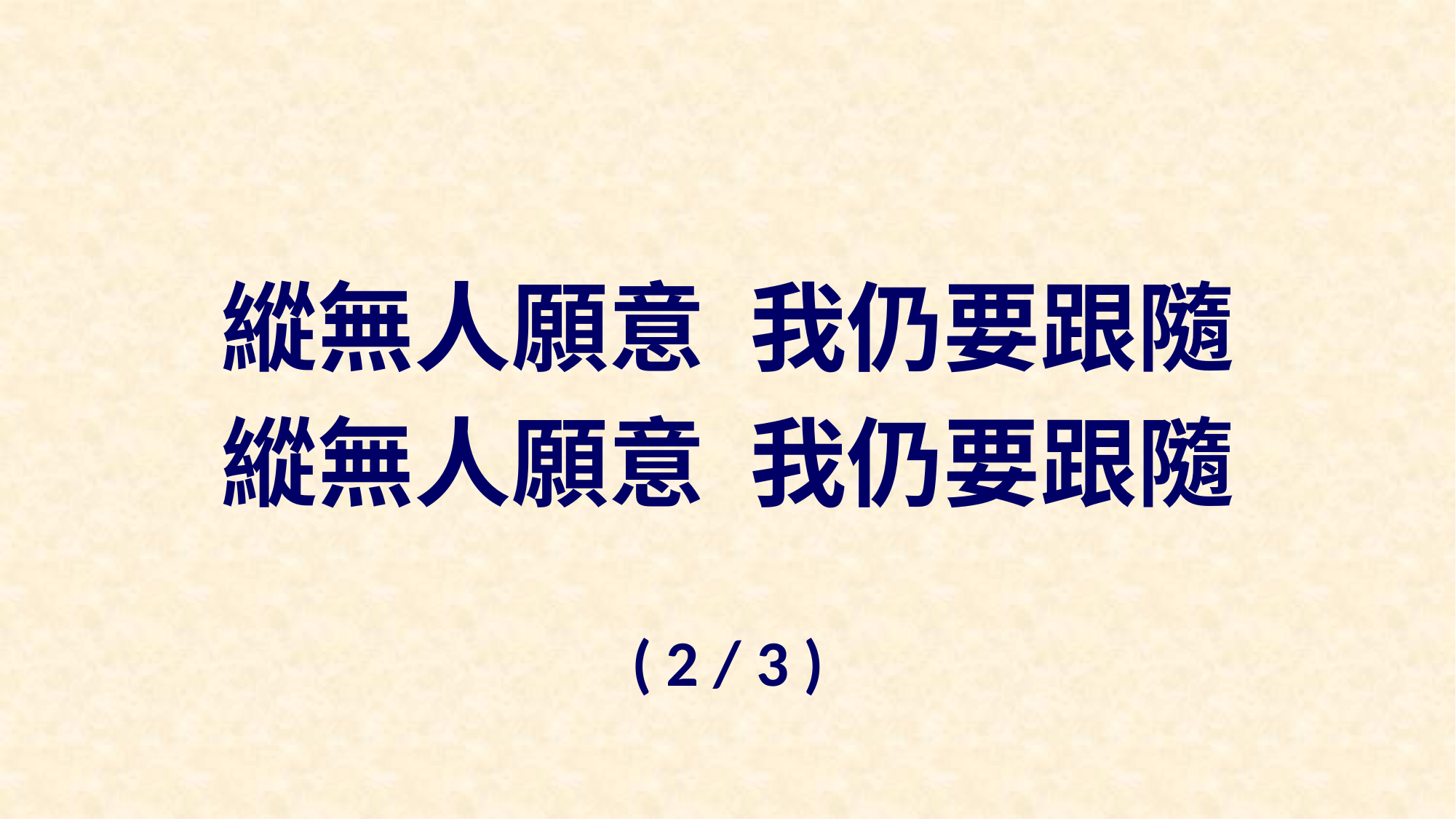

縱無人願意  我仍要跟隨
縱無人願意  我仍要跟隨
( 2 / 3 )